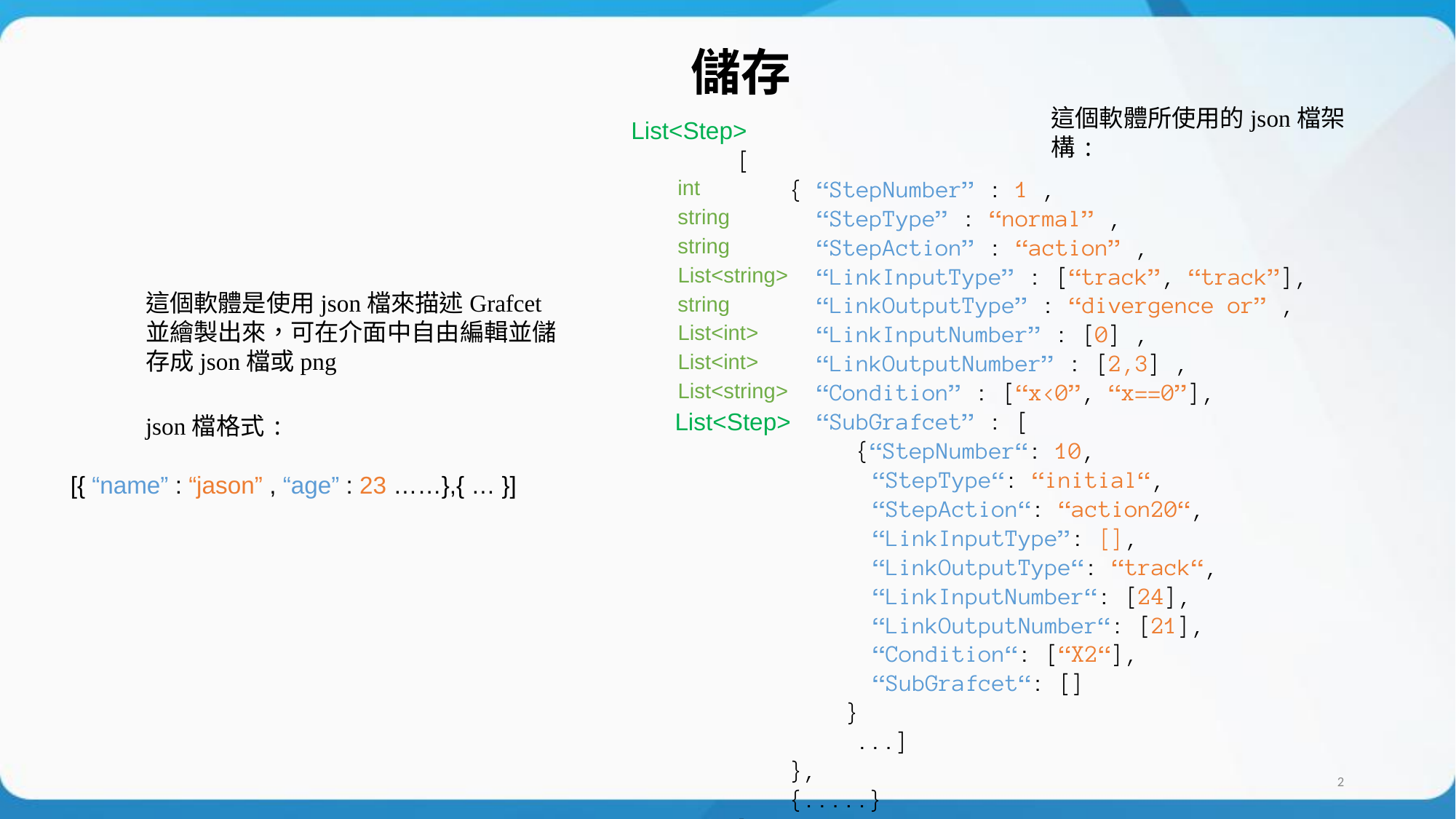

# 儲存
這個軟體所使用的json檔架構:
List<Step>
[
    { “StepNumber” : 1 ,
      “StepType” : “normal” ,
      “StepAction” : “action” ,
      “LinkInputType” : [“track”, “track”],
      “LinkOutputType” : “divergence or” ,
      “LinkInputNumber” : [0] ,
      “LinkOutputNumber” : [2,3] ,
      “Condition” : [“x<0”, “x==0”],
      “SubGrafcet” : [
         {“StepNumber“: 10,
	  “StepType“: “initial“,
	  “StepAction“: “action20“,
	  “LinkInputType”: [],			  “LinkOutputType“: “track“,	  	  “LinkInputNumber“: [24],		  “LinkOutputNumber“: [21],
	  “Condition“: [“X2“],
	  “SubGrafcet“: []			}
         ...]
    },
    {.....}
]
int
string
string
List<string>
這個軟體是使用json檔來描述Grafcet並繪製出來，可在介面中自由編輯並儲存成json檔或png
string
List<int>
List<int>
List<string>
List<Step>
json檔格式:
[{ “name” : “jason” , “age” : 23 ……},{ … }]
2